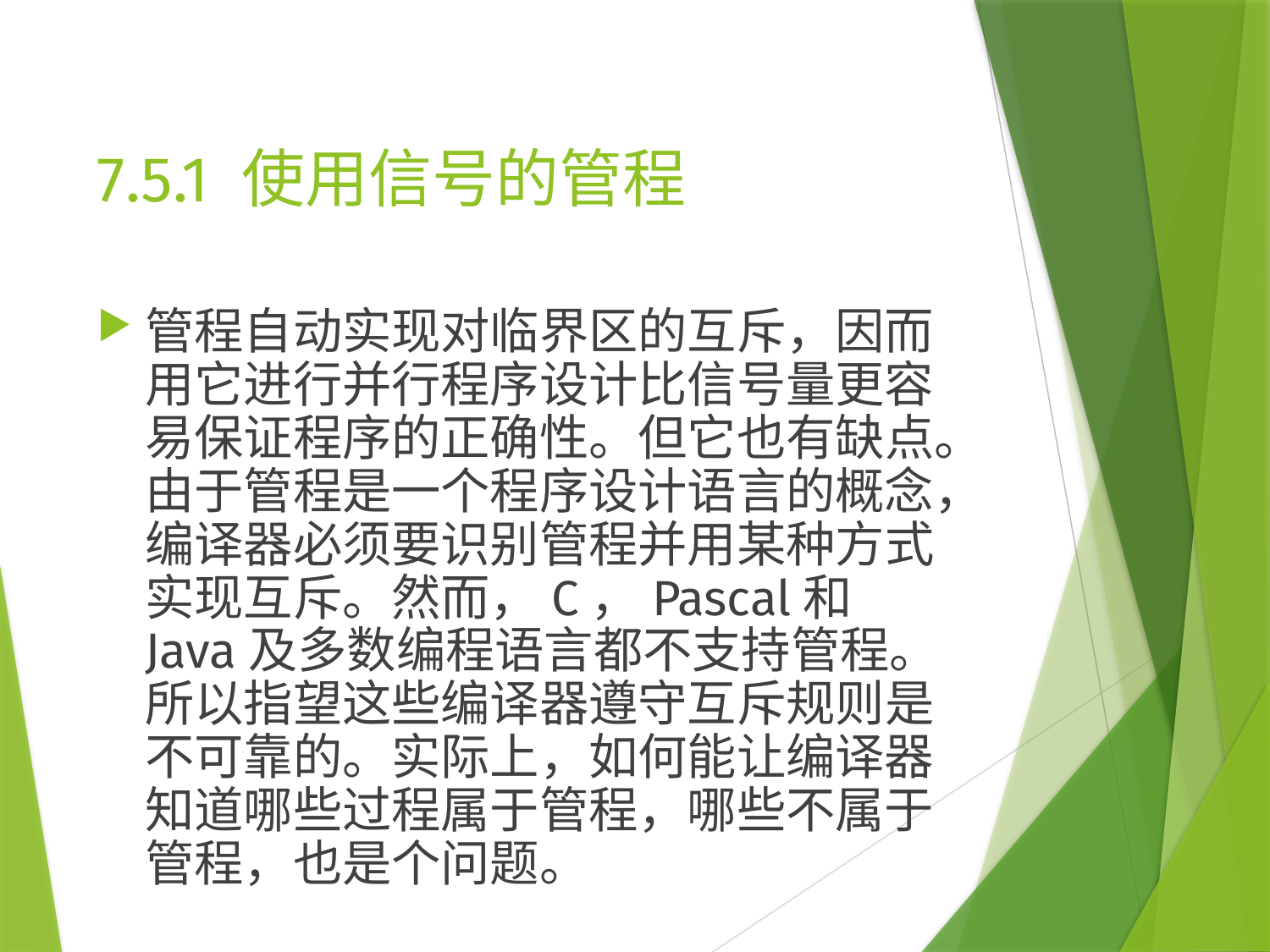

# 7.5.1 使用信号的管程
管程自动实现对临界区的互斥，因而用它进行并行程序设计比信号量更容易保证程序的正确性。但它也有缺点。由于管程是一个程序设计语言的概念，编译器必须要识别管程并用某种方式实现互斥。然而，C，Pascal和Java及多数编程语言都不支持管程。所以指望这些编译器遵守互斥规则是不可靠的。实际上，如何能让编译器知道哪些过程属于管程，哪些不属于管程，也是个问题。